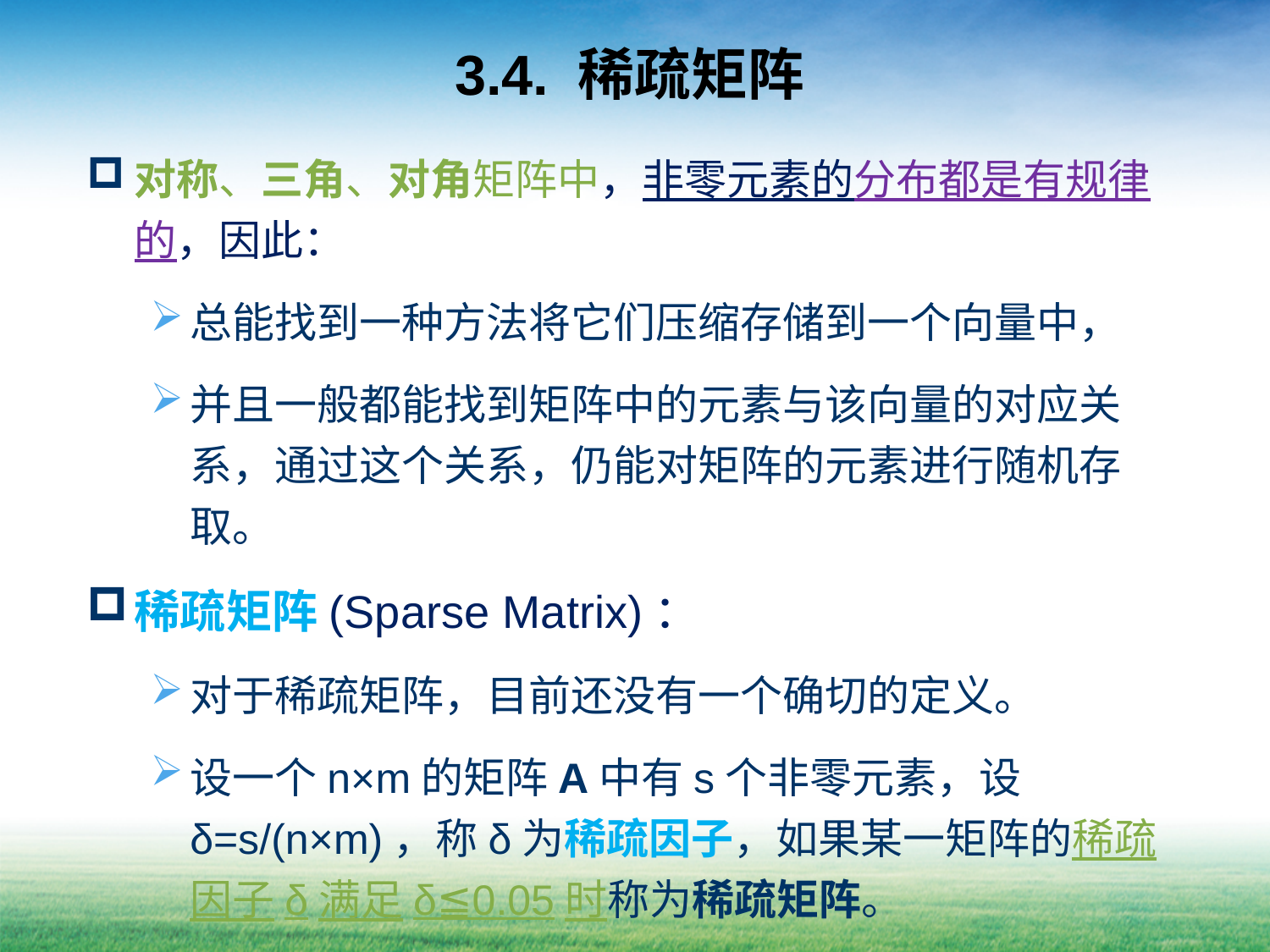

# 3.4. 稀疏矩阵
对称、三角、对角矩阵中，非零元素的分布都是有规律的，因此：
总能找到一种方法将它们压缩存储到一个向量中，
并且一般都能找到矩阵中的元素与该向量的对应关系，通过这个关系，仍能对矩阵的元素进行随机存取。
稀疏矩阵(Sparse Matrix)：
对于稀疏矩阵，目前还没有一个确切的定义。
设一个n×m的矩阵A中有s个非零元素，设 δ=s/(n×m)，称δ为稀疏因子，如果某一矩阵的稀疏因子δ满足δ≦0.05时称为稀疏矩阵。